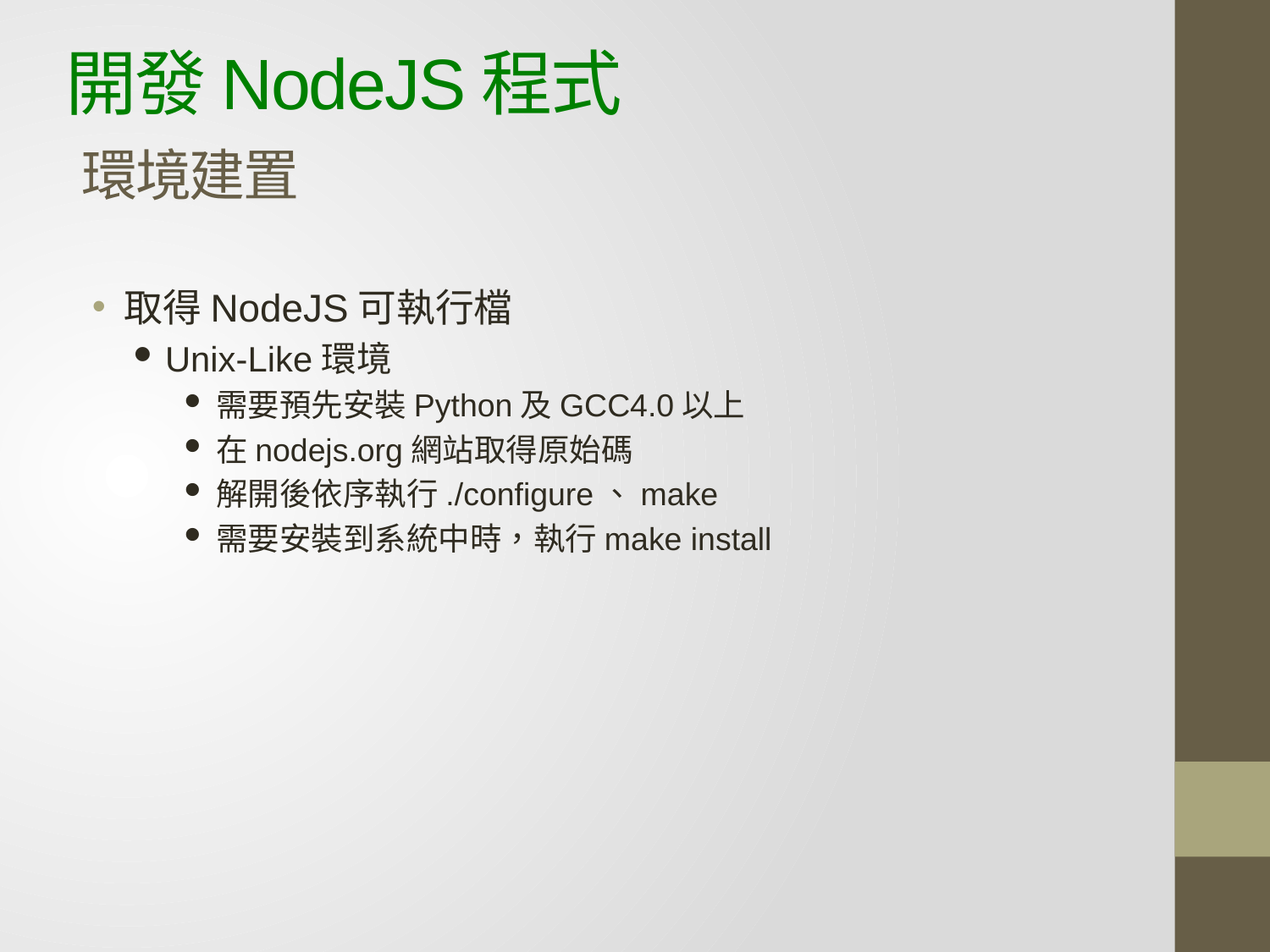

# 開發NodeJS程式 環境建置

取得NodeJS可執行檔
Unix-Like環境
需要預先安裝Python及GCC4.0以上
在nodejs.org網站取得原始碼
解開後依序執行./configure、make
需要安裝到系統中時，執行make install